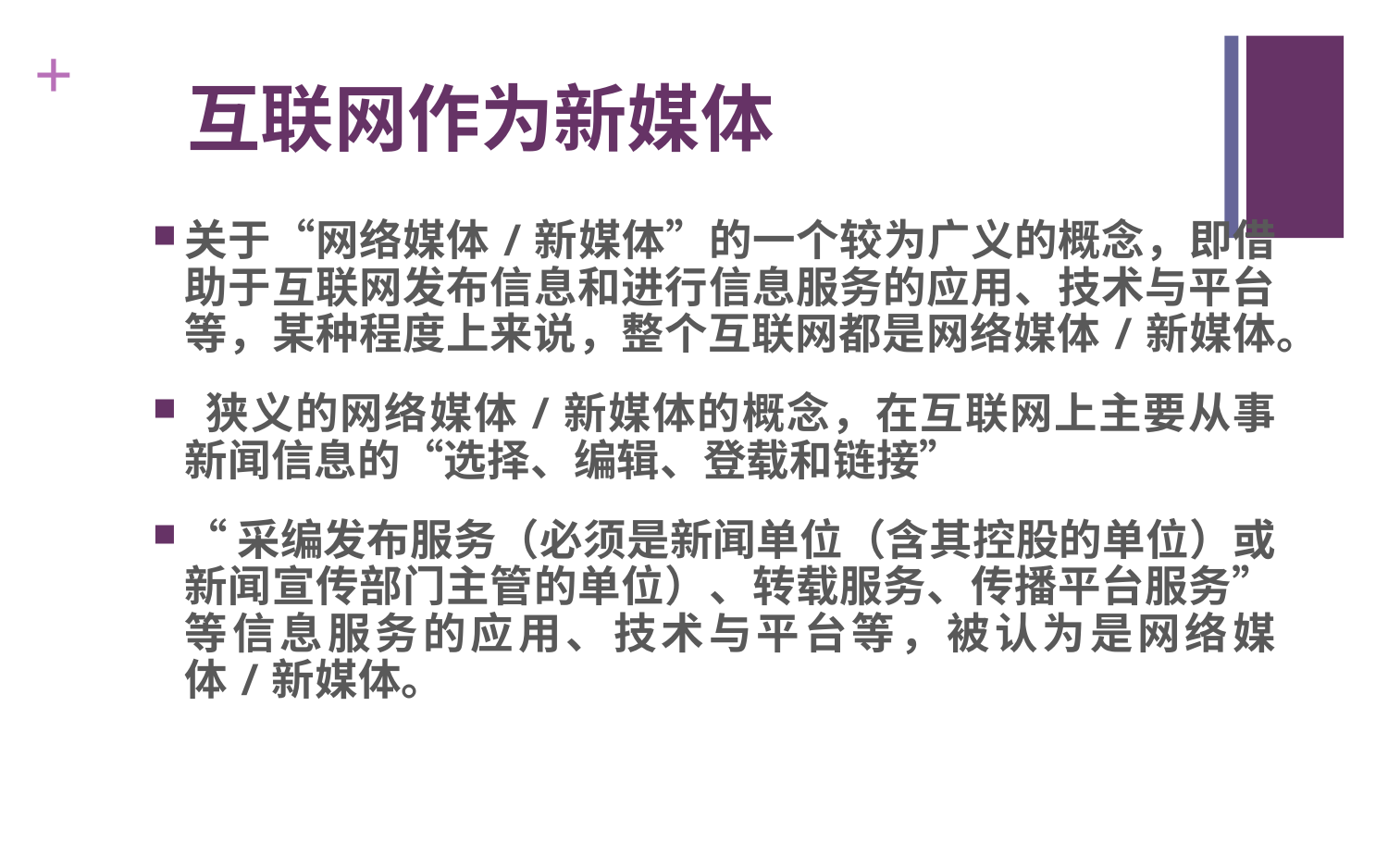

# 互联网作为新媒体
关于“网络媒体/新媒体”的一个较为广义的概念，即借助于互联网发布信息和进行信息服务的应用、技术与平台等，某种程度上来说，整个互联网都是网络媒体/新媒体。
 狭义的网络媒体/新媒体的概念，在互联网上主要从事新闻信息的“选择、编辑、登载和链接”
“采编发布服务（必须是新闻单位（含其控股的单位）或新闻宣传部门主管的单位）、转载服务、传播平台服务”等信息服务的应用、技术与平台等，被认为是网络媒体/新媒体。